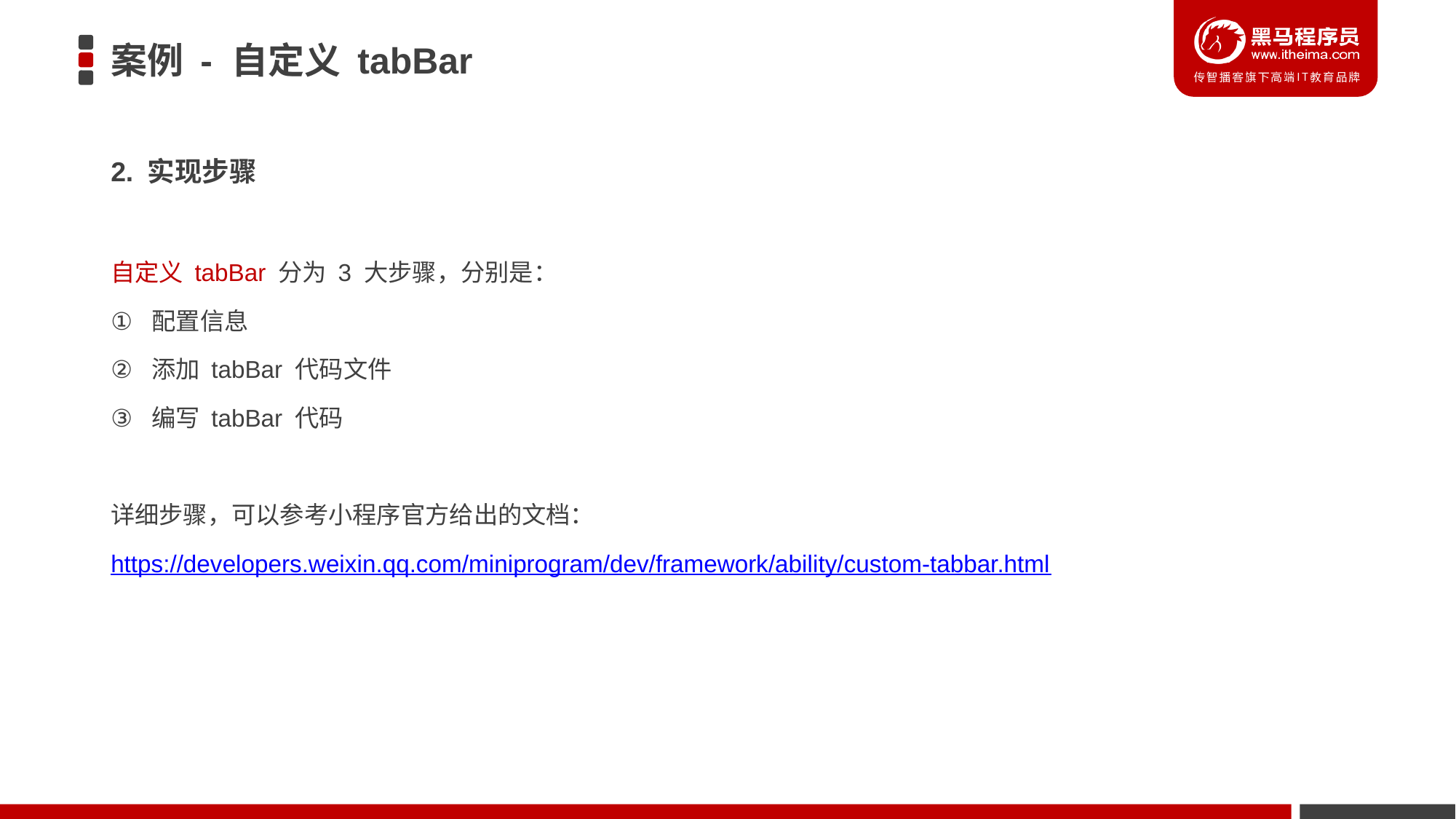

# 案例 - 自定义 tabBar
2. 实现步骤
自定义 tabBar 分为 3 大步骤，分别是：
配置信息
添加 tabBar 代码文件
编写 tabBar 代码

详细步骤，可以参考小程序官方给出的文档：
https://developers.weixin.qq.com/miniprogram/dev/framework/ability/custom-tabbar.html